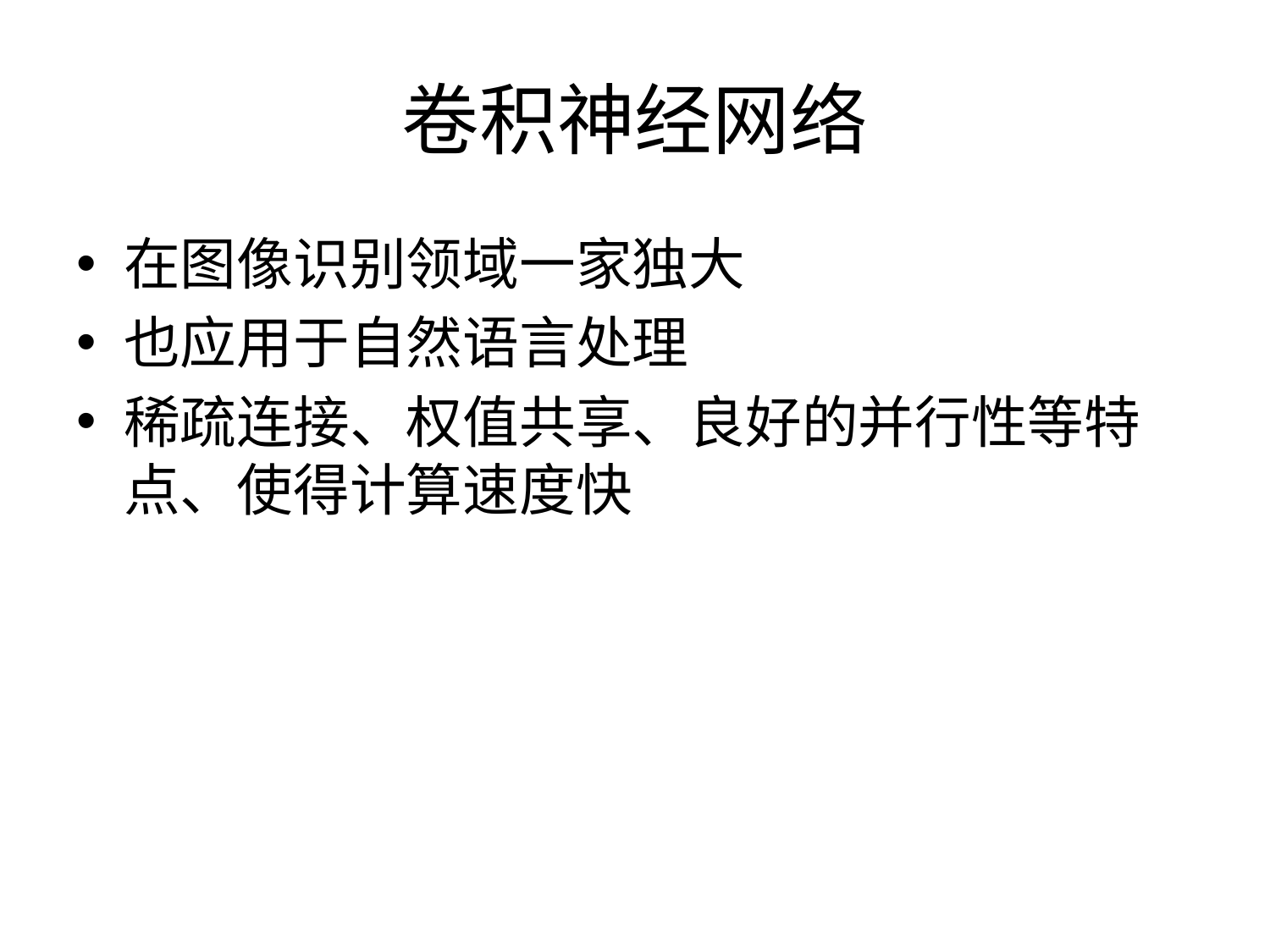

# 卷积神经网络
在图像识别领域一家独大
也应用于自然语言处理
稀疏连接、权值共享、良好的并行性等特点、使得计算速度快